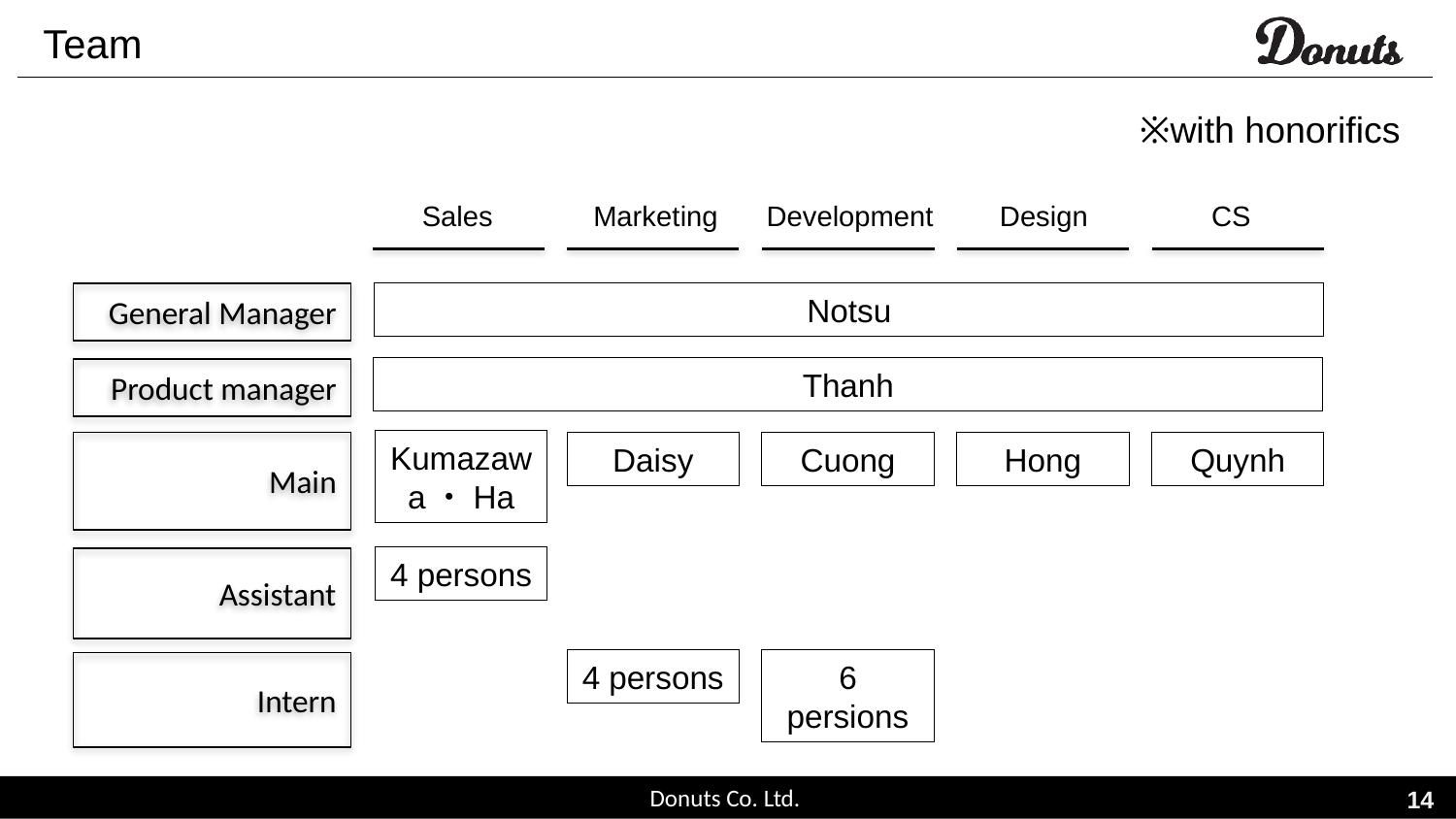

# Team
※with honorifics
Sales
Marketing
Development
Design
CS
General Manager
Notsu
Thanh
Product manager
Kumazawa・Ha
Main
Daisy
Cuong
Hong
Quynh
4 persons
Assistant
4 persons
6 persions
Intern
14